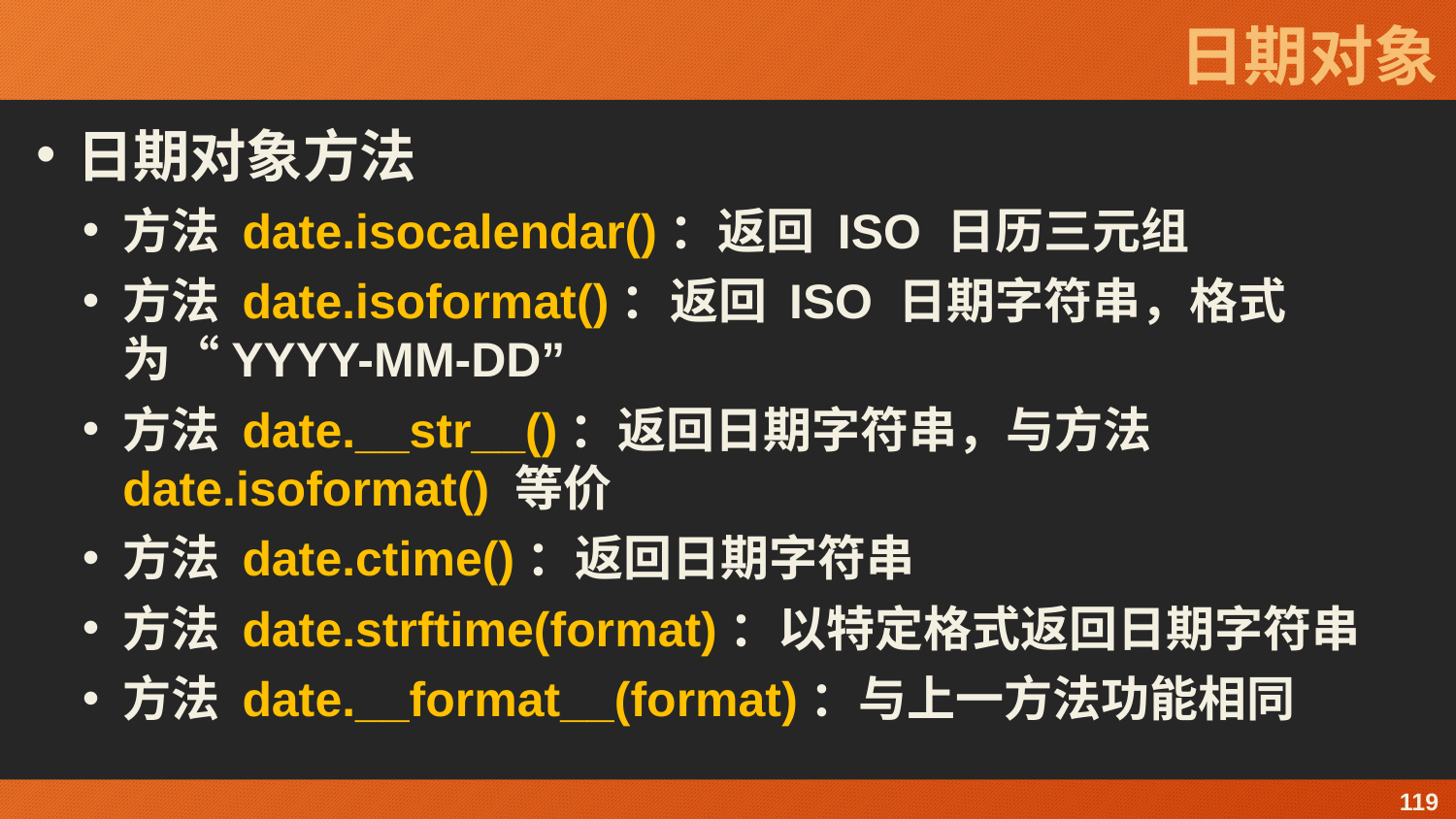

# 日期对象
日期对象方法
方法 date.isocalendar()：返回 ISO 日历三元组
方法 date.isoformat()：返回 ISO 日期字符串，格式为“YYYY-MM-DD”
方法 date.__str__()：返回日期字符串，与方法 date.isoformat() 等价
方法 date.ctime()：返回日期字符串
方法 date.strftime(format)：以特定格式返回日期字符串
方法 date.__format__(format)：与上一方法功能相同
119